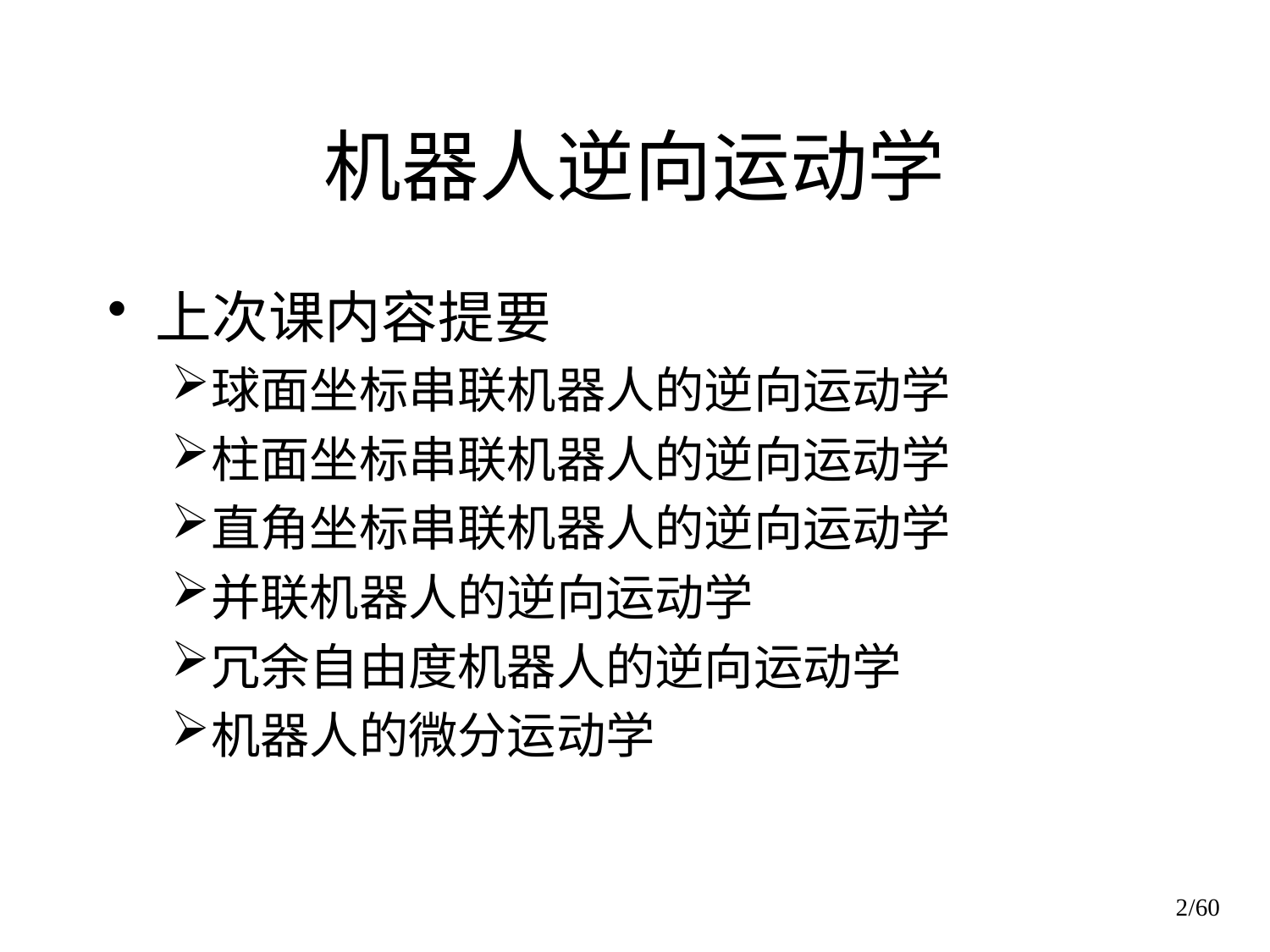

# 机器人逆向运动学
上次课内容提要
球面坐标串联机器人的逆向运动学
柱面坐标串联机器人的逆向运动学
直角坐标串联机器人的逆向运动学
并联机器人的逆向运动学
冗余自由度机器人的逆向运动学
机器人的微分运动学
2/60